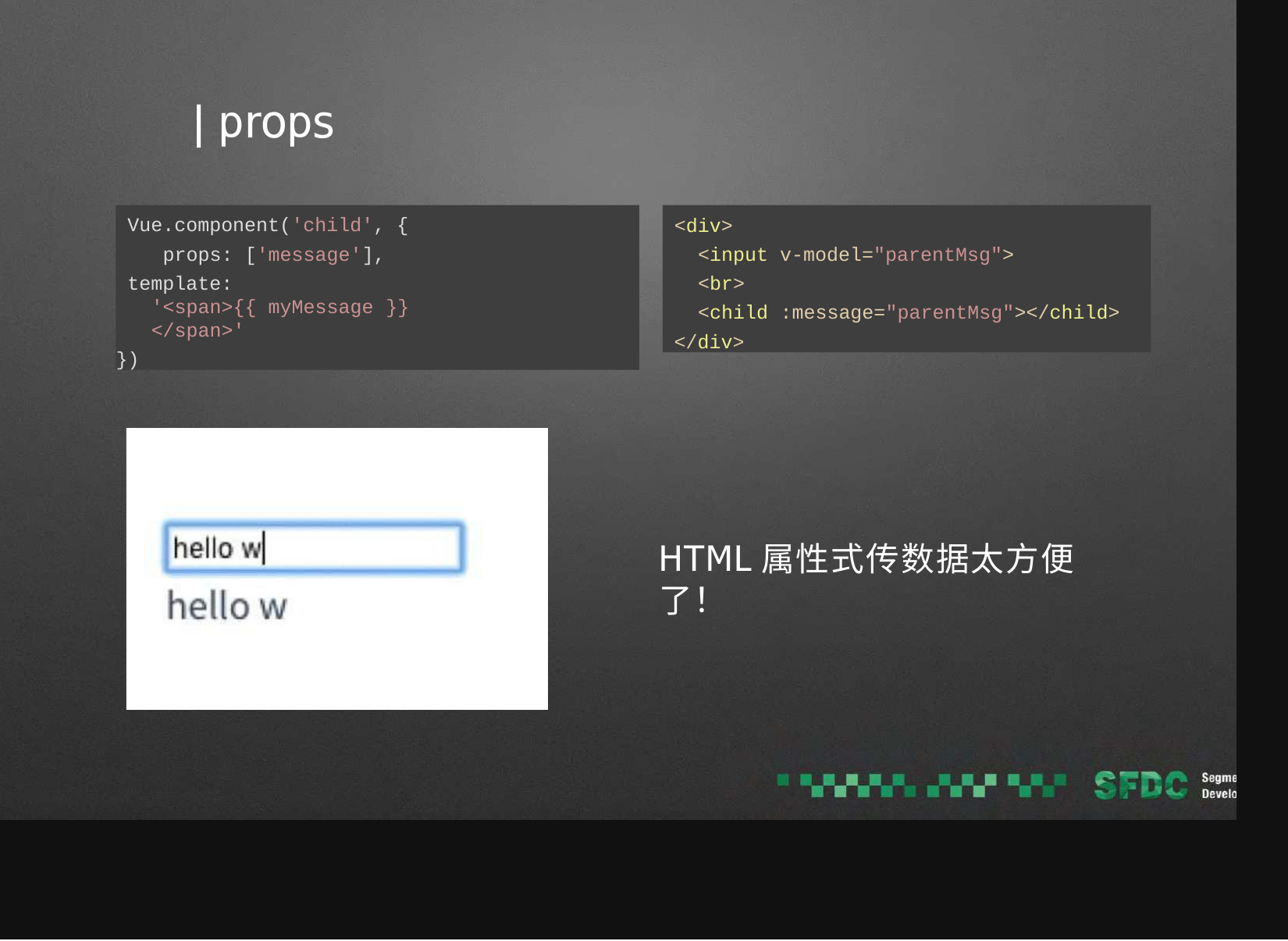

# | props
Vue.component('child', {  props: ['message'],
template: '<span>{{ myMessage }}</span>'
})
<div>
<input v-model="parentMsg">
<br>
<child :message="parentMsg"></child>
</div>

HTML属性式传数据太方便了！